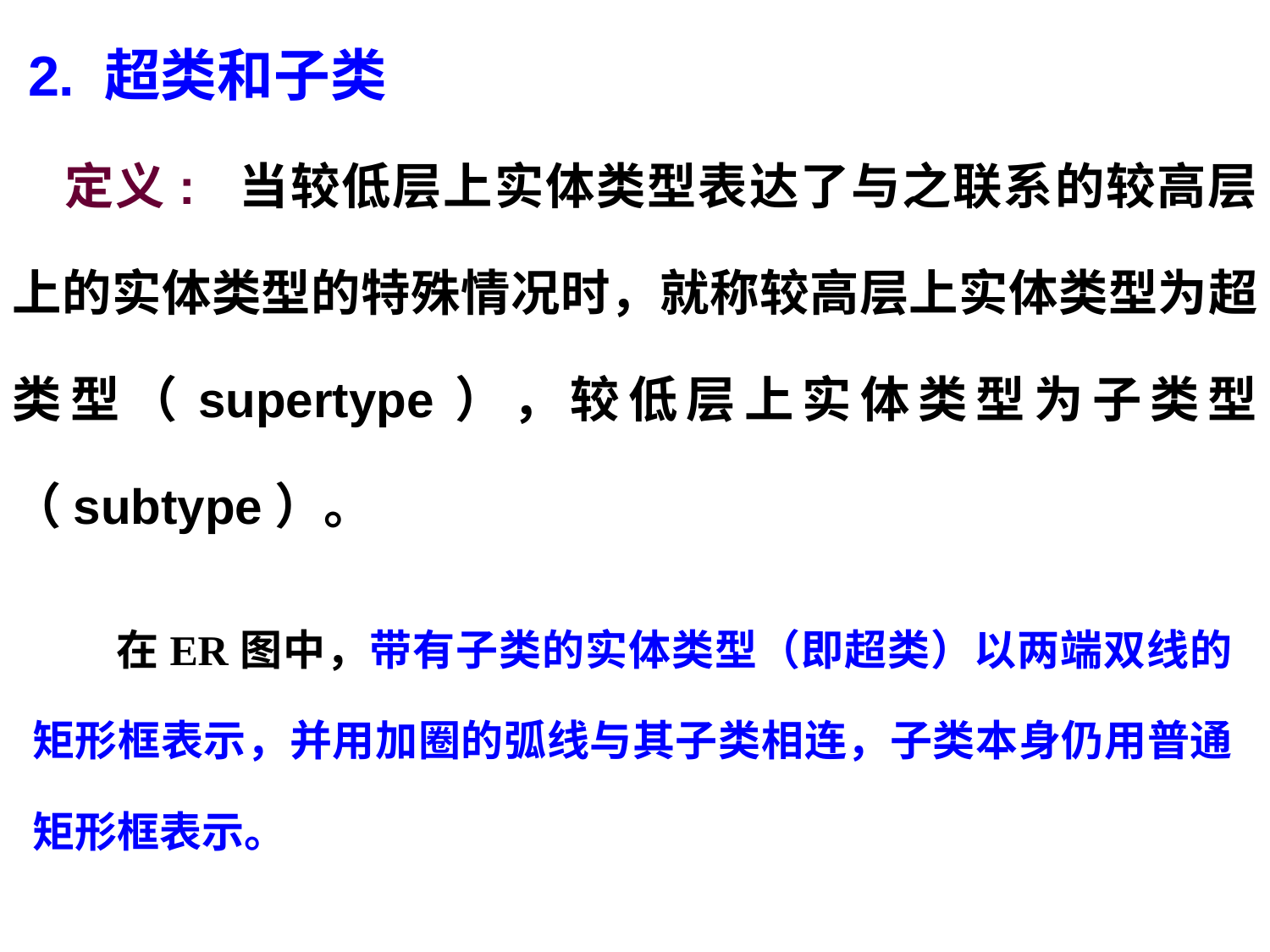

2. 超类和子类
   定义:  当较低层上实体类型表达了与之联系的较高层上的实体类型的特殊情况时，就称较高层上实体类型为超类型（supertype），较低层上实体类型为子类型（subtype）。
       在ER图中，带有子类的实体类型（即超类）以两端双线的矩形框表示，并用加圈的弧线与其子类相连，子类本身仍用普通矩形框表示。